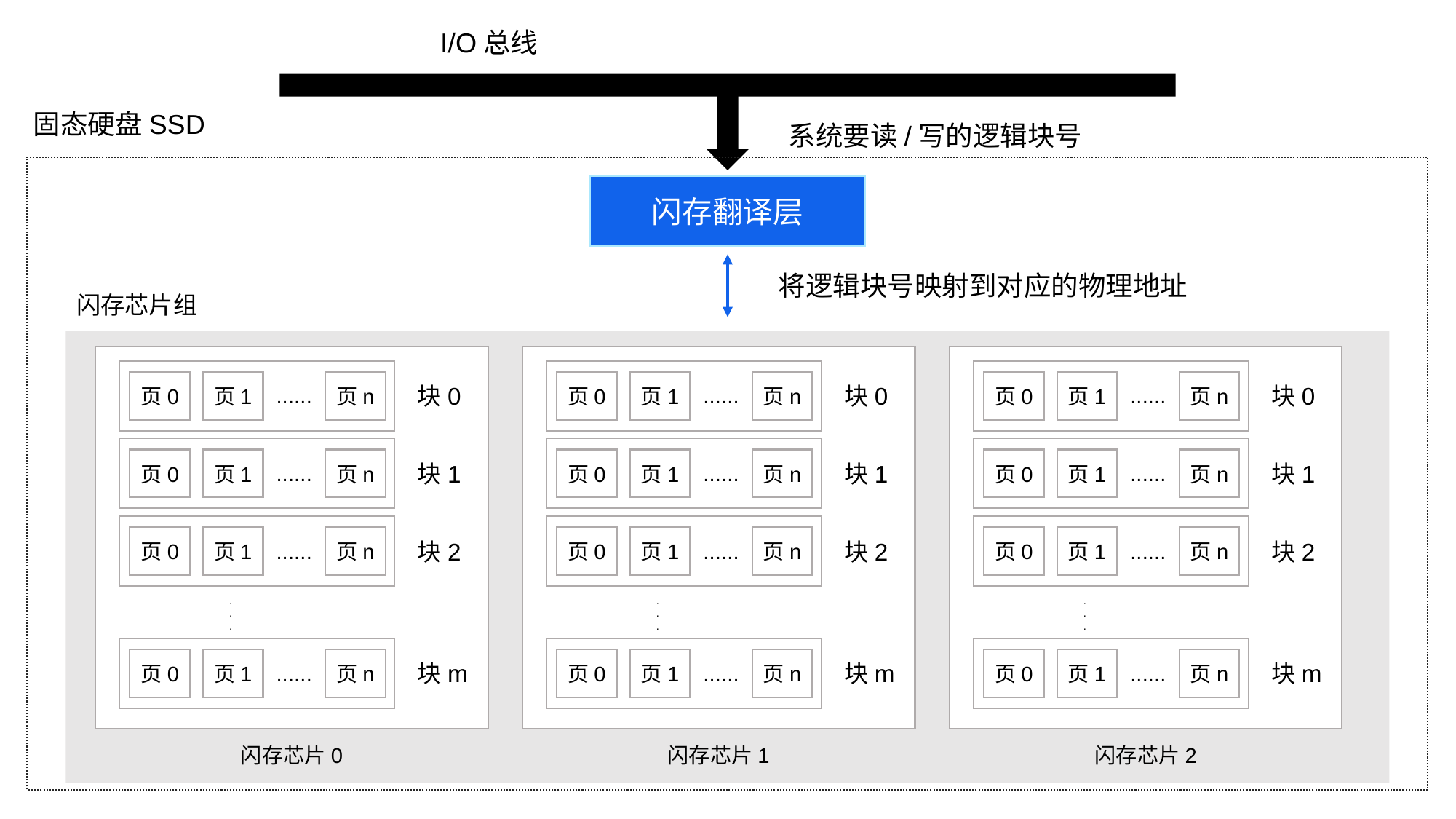

I/O总线

固态硬盘SSD
系统要读/写的逻辑块号

闪存翻译层
将逻辑块号映射到对应的物理地址
闪存芯片组

页0
页1
页n
块0
......

页0
页1
页n
块1
......

页0
页1
页n
块2
......
.
.
.

页0
页1
页n
块m
......
闪存芯片0

页0
页1
页n
块0
......

页0
页1
页n
块1
......

页0
页1
页n
块2
......
.
.
.

页0
页1
页n
块m
......
闪存芯片1

页0
页1
页n
块0
......

页0
页1
页n
块1
......

页0
页1
页n
块2
......
.
.
.

页0
页1
页n
块m
......
闪存芯片2